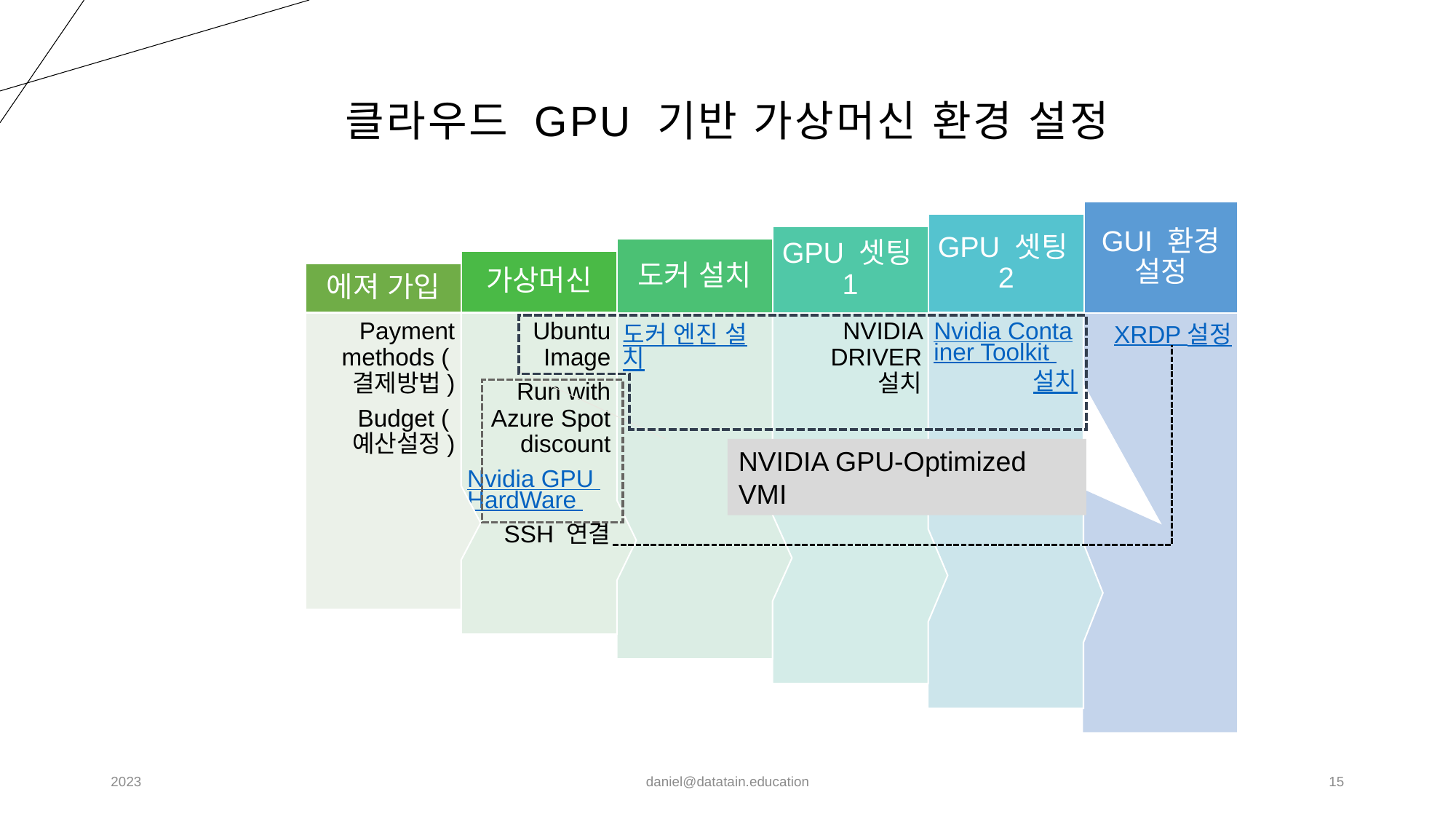

# 클라우드 GPU 기반 가상머신 환경 설정
XRDP 설정
GUI 환경 설정
Nvidia Container Toolkit 설치
GPU 셋팅2
NVIDIA DRIVER 설치
GPU 셋팅1
도커 엔진 설치
도커 설치
Ubuntu Image
Run with Azure Spot discount
Nvidia GPU HardWare
SSH 연결

가상머신
Payment methods (결제방법)
Budget (예산설정)
에져 가입

NVIDIA GPU-Optimized VMI
2023
daniel@datatain.education
15